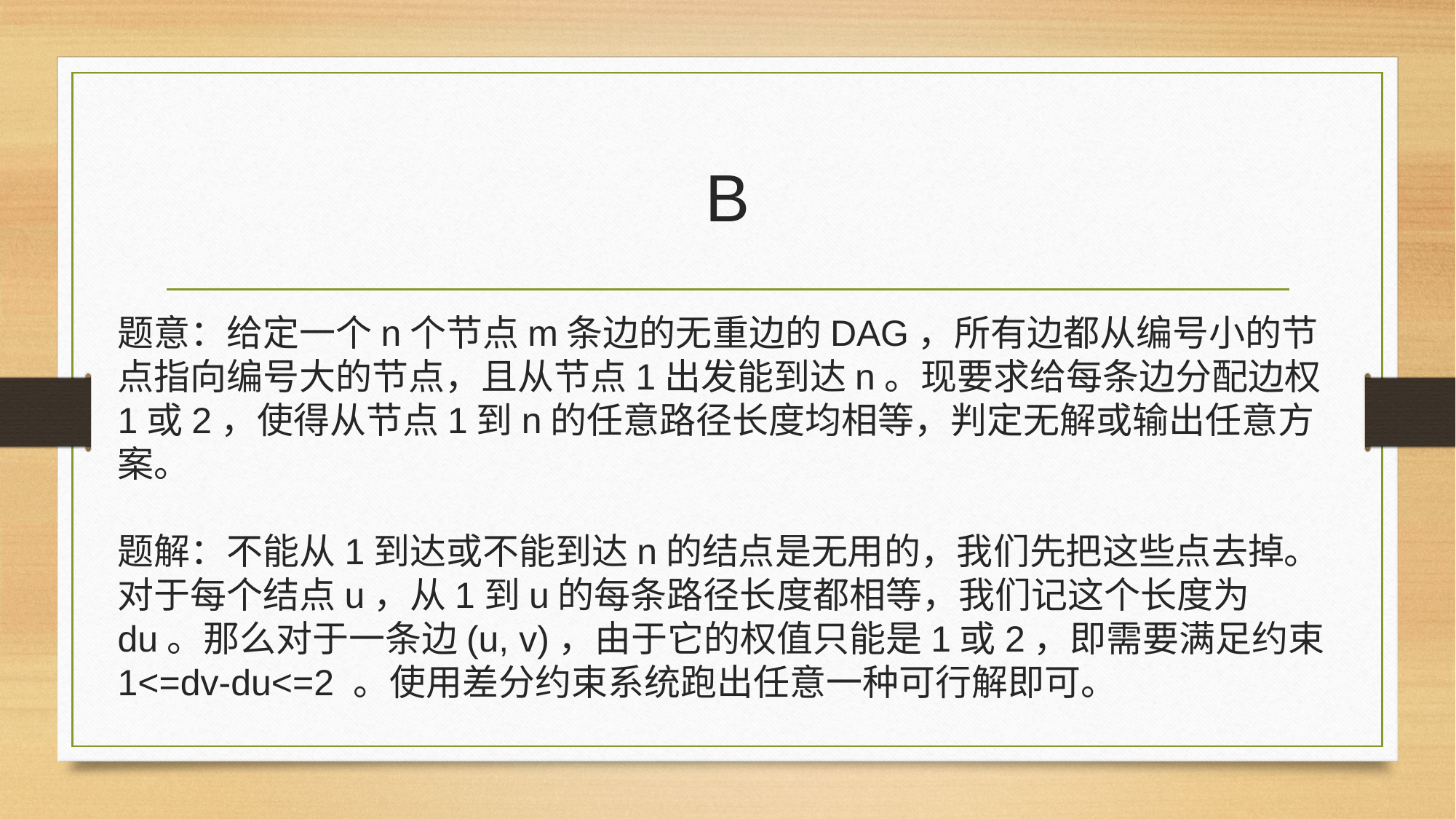

# B
题意：给定一个n个节点m条边的无重边的DAG，所有边都从编号小的节点指向编号大的节点，且从节点1出发能到达n。现要求给每条边分配边权1或2，使得从节点1到n的任意路径长度均相等，判定无解或输出任意方案。

题解：不能从1到达或不能到达n的结点是无用的，我们先把这些点去掉。
对于每个结点u，从1到u的每条路径长度都相等，我们记这个长度为du。那么对于一条边(u, v)，由于它的权值只能是1或2，即需要满足约束1<=dv-du<=2 。使用差分约束系统跑出任意一种可行解即可。